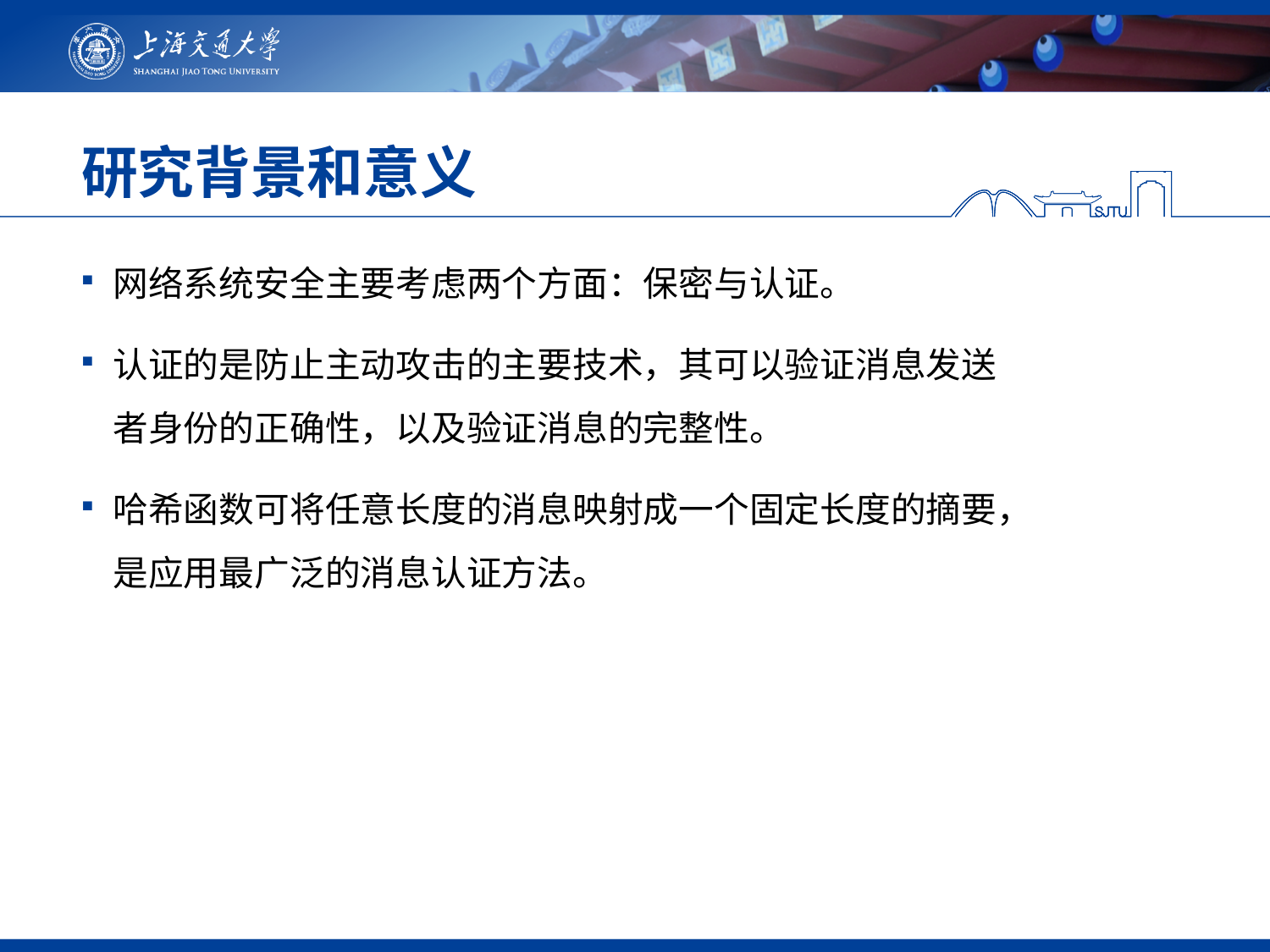

# 研究背景和意义
网络系统安全主要考虑两个方面：保密与认证。
认证的是防止主动攻击的主要技术，其可以验证消息发送者身份的正确性，以及验证消息的完整性。
哈希函数可将任意长度的消息映射成一个固定长度的摘要，是应用最广泛的消息认证方法。